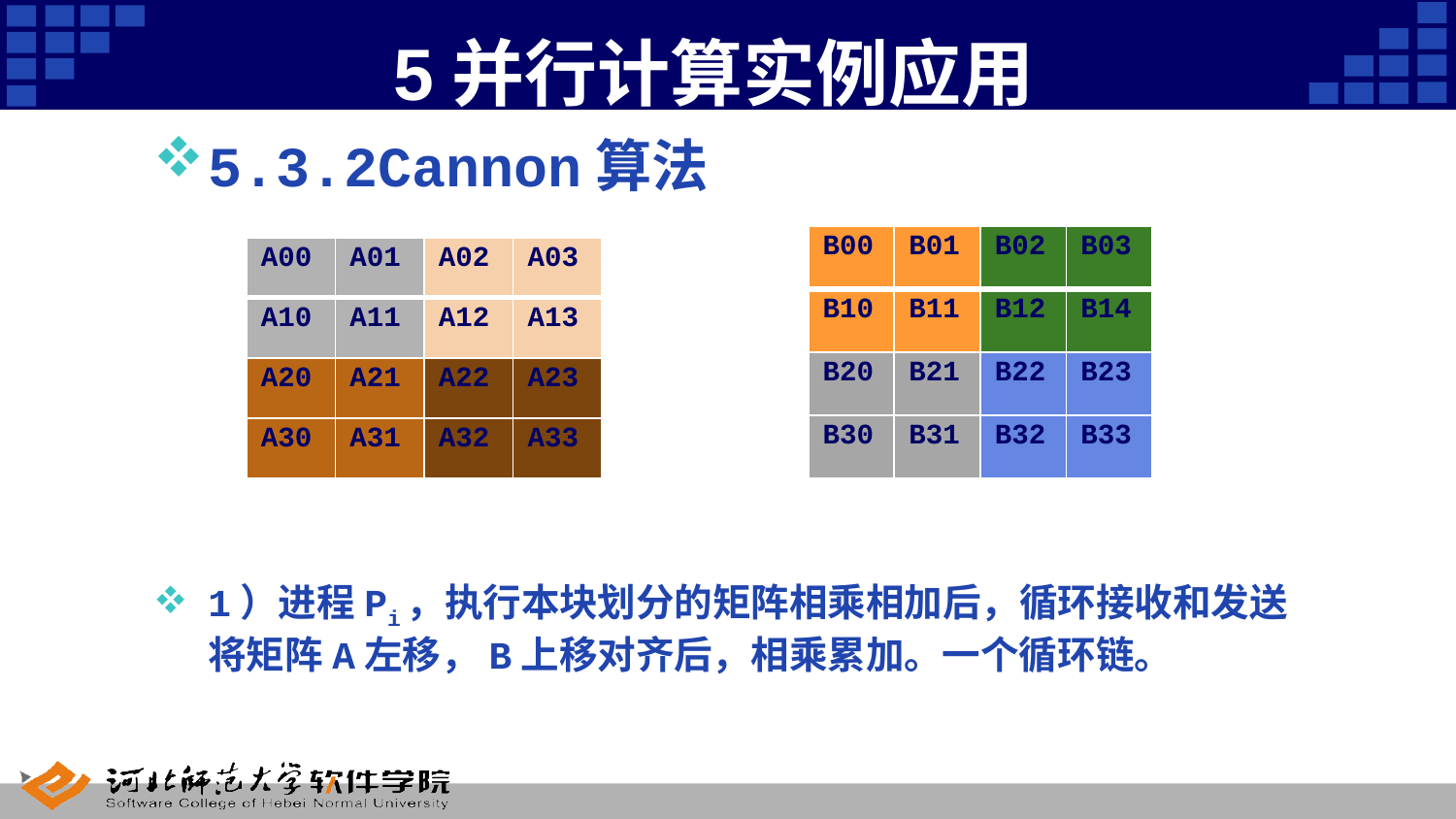

# 5并行计算实例应用
5.3.2Cannon算法

1）进程Pi，执行本块划分的矩阵相乘相加后，循环接收和发送将矩阵A左移，B上移对齐后，相乘累加。一个循环链。
| B00 | B01 | B02 | B03 |
| --- | --- | --- | --- |
| B10 | B11 | B12 | B14 |
| B20 | B21 | B22 | B23 |
| B30 | B31 | B32 | B33 |
| A00 | A01 | A02 | A03 |
| --- | --- | --- | --- |
| A10 | A11 | A12 | A13 |
| A20 | A21 | A22 | A23 |
| A30 | A31 | A32 | A33 |